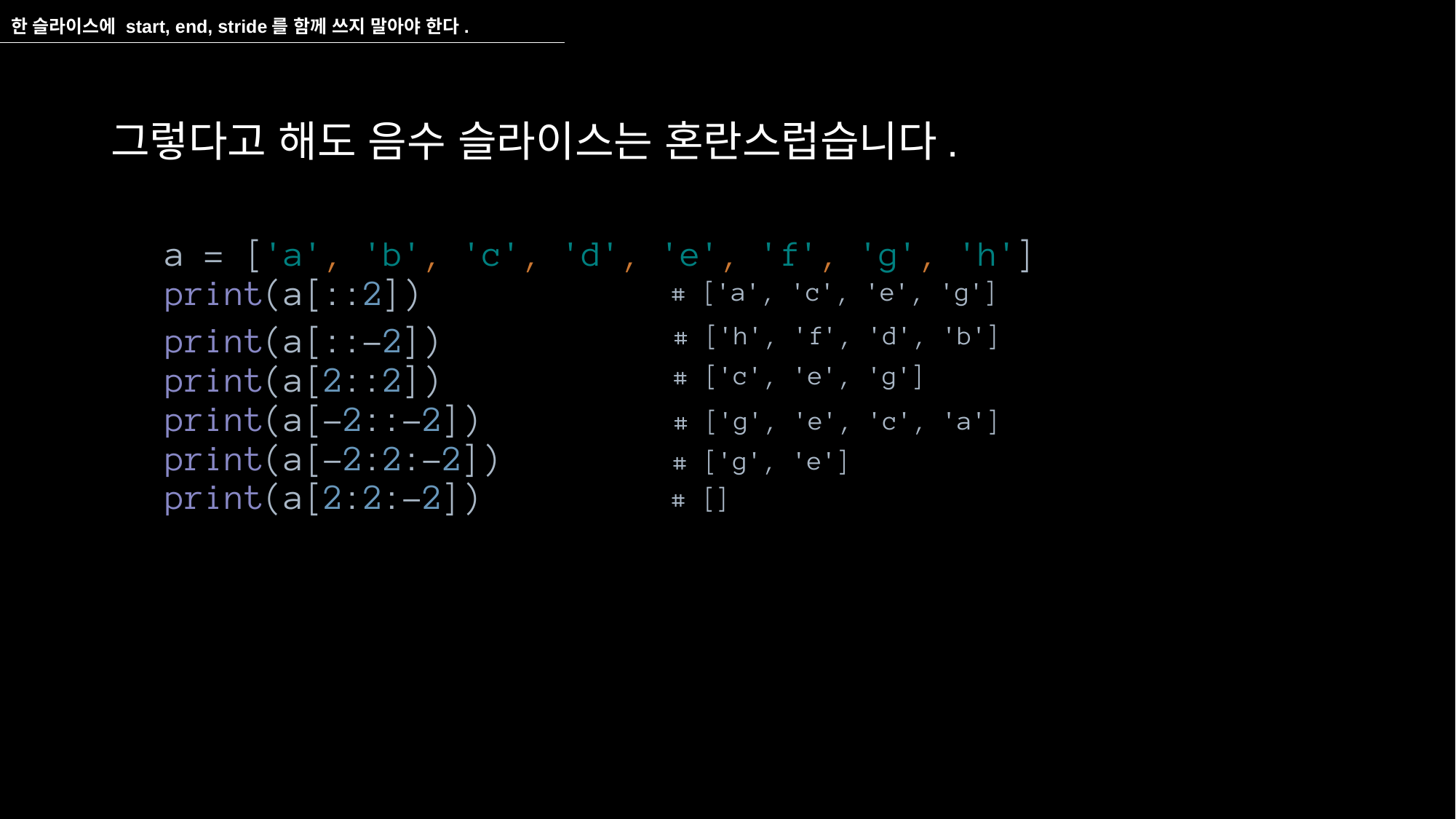

한 슬라이스에 start, end, stride를 함께 쓰지 말아야 한다.
그렇다고 해도 음수 슬라이스는 혼란스럽습니다.

a = ['a', 'b', 'c', 'd', 'e', 'f', 'g', 'h']
print(a[::2])
print(a[::-2])
print(a[2::2])
print(a[-2::-2])
print(a[-2:2:-2])
print(a[2:2:-2])
# ['a', 'c', 'e', 'g']
# ['h', 'f', 'd', 'b']
# ['c', 'e', 'g']
# ['g', 'e', 'c', 'a']
# ['g', 'e']
# []